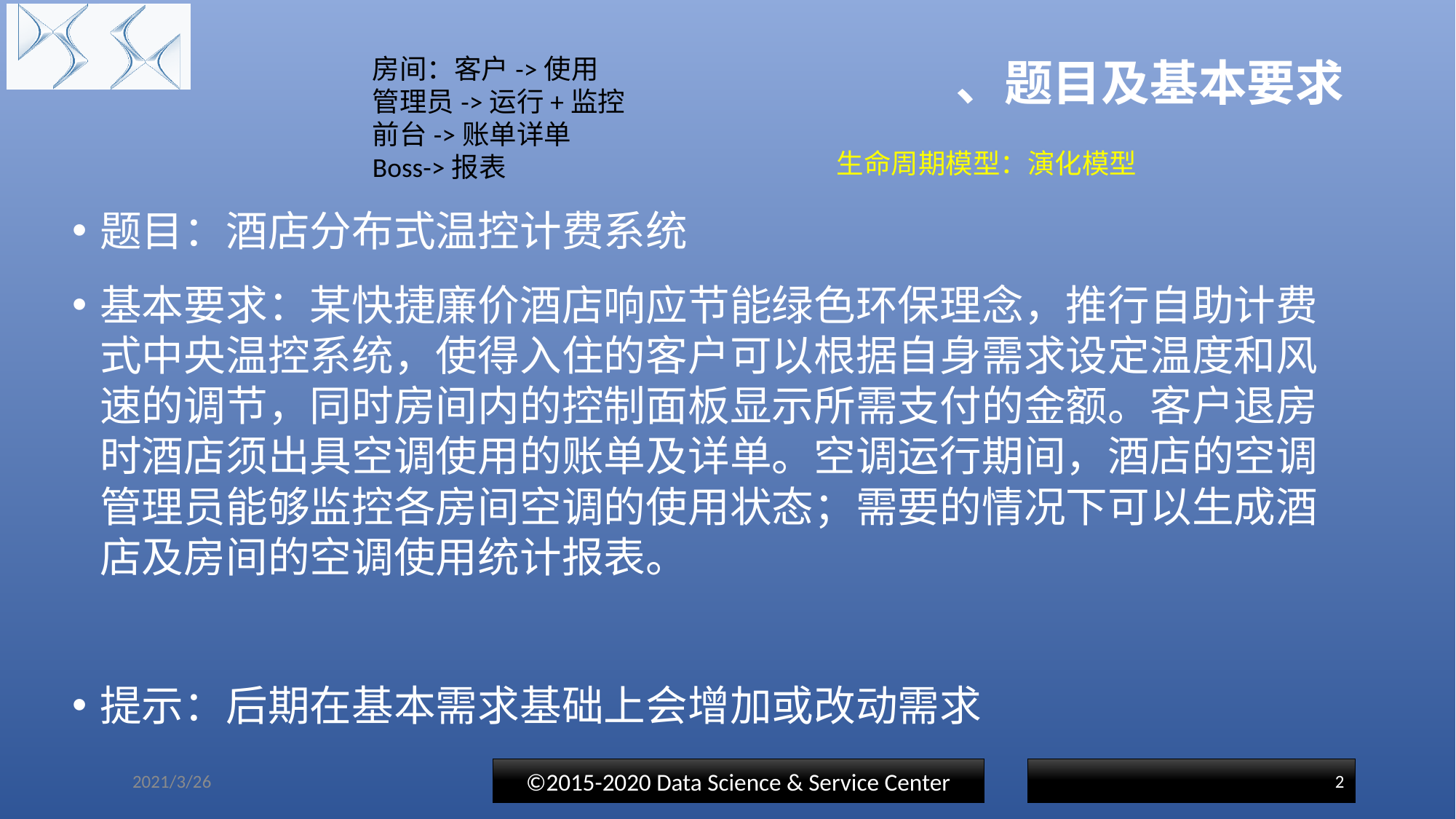

# 、题目及基本要求
房间：客户->使用
管理员->运行+监控
前台->账单详单
Boss->报表
生命周期模型：演化模型
题目：酒店分布式温控计费系统
基本要求：某快捷廉价酒店响应节能绿色环保理念，推行自助计费式中央温控系统，使得入住的客户可以根据自身需求设定温度和风速的调节，同时房间内的控制面板显示所需支付的金额。客户退房时酒店须出具空调使用的账单及详单。空调运行期间，酒店的空调管理员能够监控各房间空调的使用状态；需要的情况下可以生成酒店及房间的空调使用统计报表。

提示：后期在基本需求基础上会增加或改动需求

2021/3/26
©2015-2020 Data Science & Service Center
2